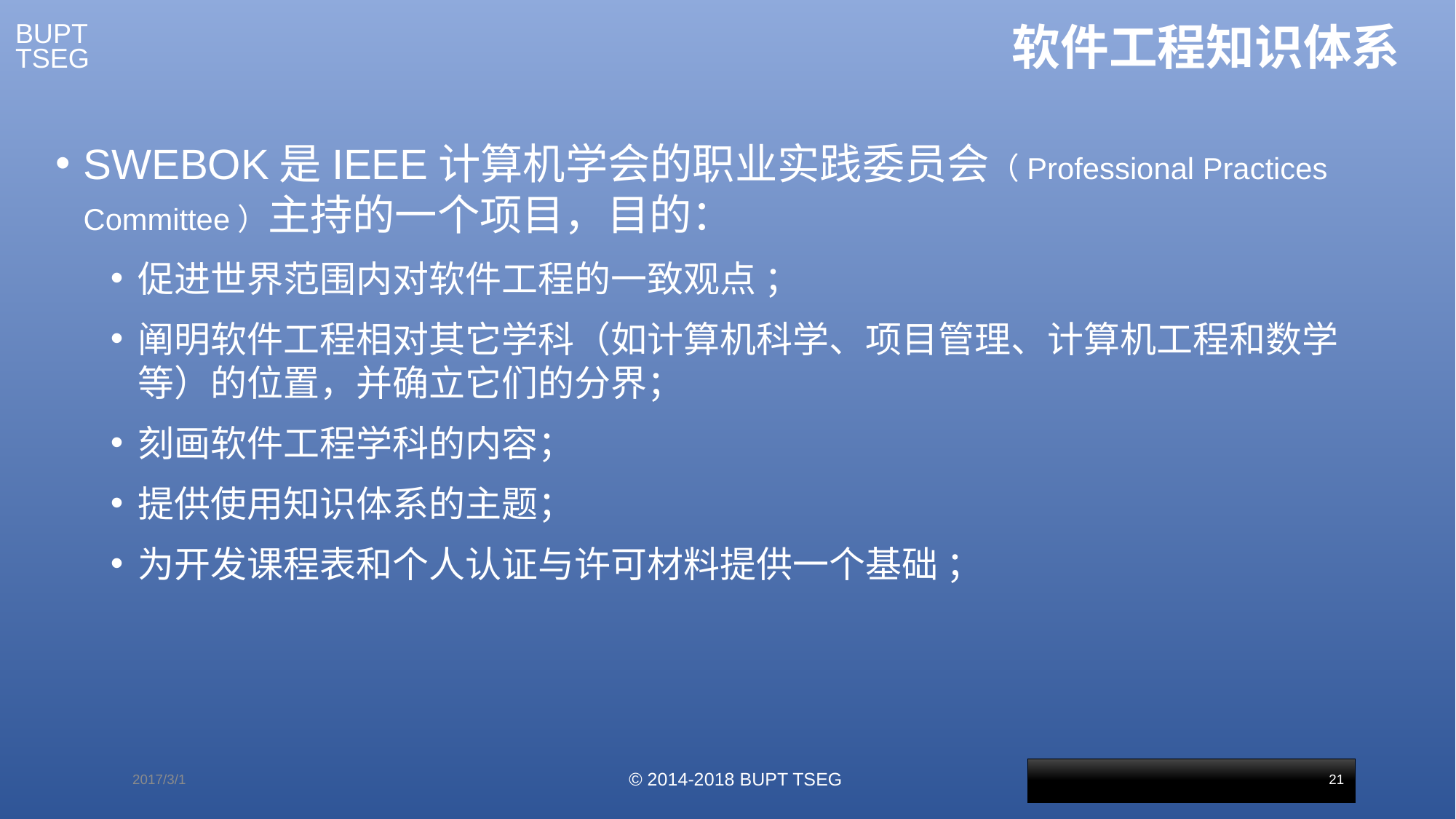

# 软件工程知识体系
SWEBOK是IEEE计算机学会的职业实践委员会（Professional Practices Committee）主持的一个项目，目的：
促进世界范围内对软件工程的一致观点 ；
阐明软件工程相对其它学科（如计算机科学、项目管理、计算机工程和数学等）的位置，并确立它们的分界；
刻画软件工程学科的内容；
提供使用知识体系的主题；
为开发课程表和个人认证与许可材料提供一个基础 ；
2017/3/1
© 2014-2018 BUPT TSEG
21